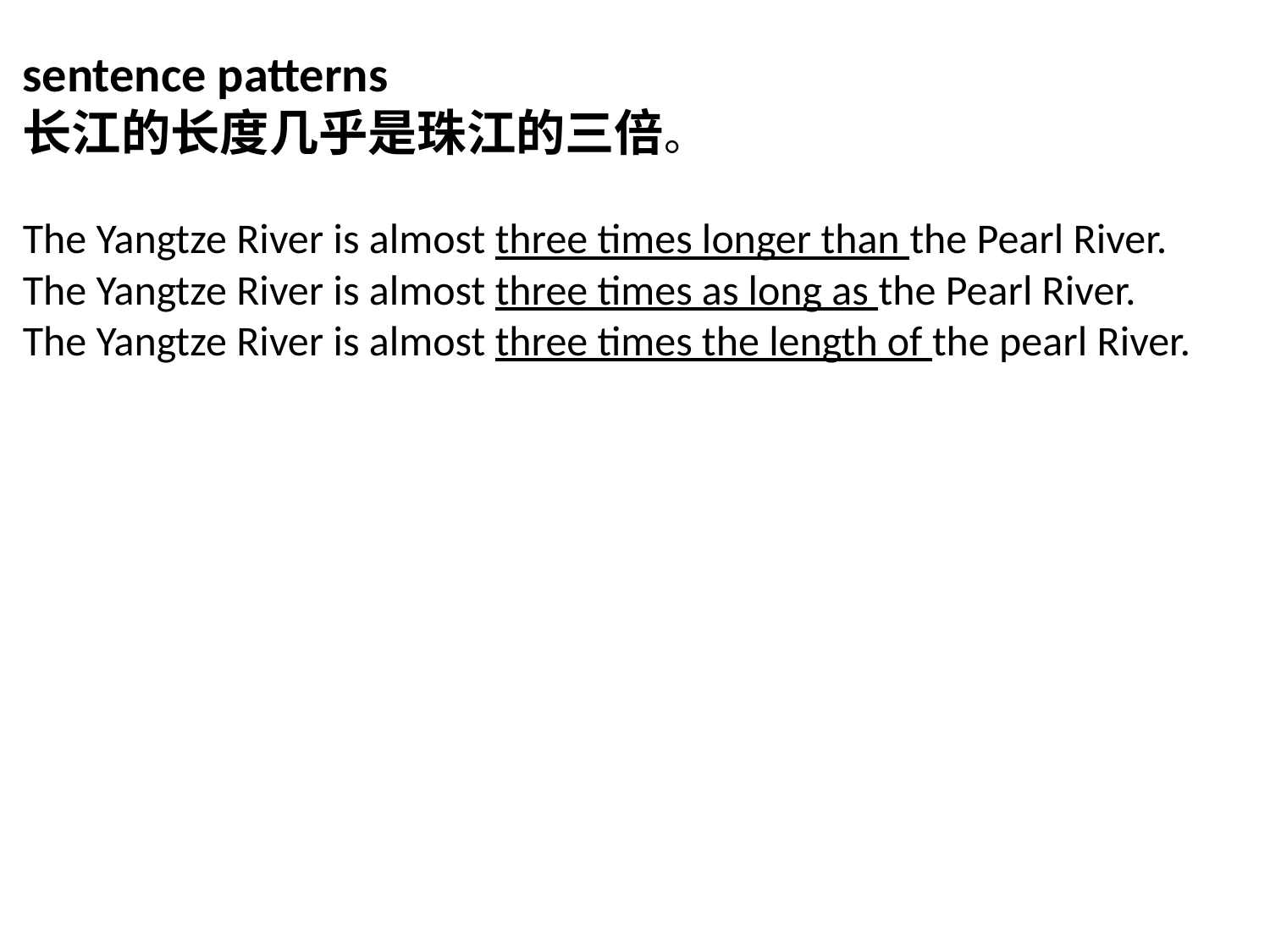

sentence patterns
长江的长度几乎是珠江的三倍。

The Yangtze River is almost three times longer than the Pearl River.
The Yangtze River is almost three times as long as the Pearl River.
The Yangtze River is almost three times the length of the pearl River.